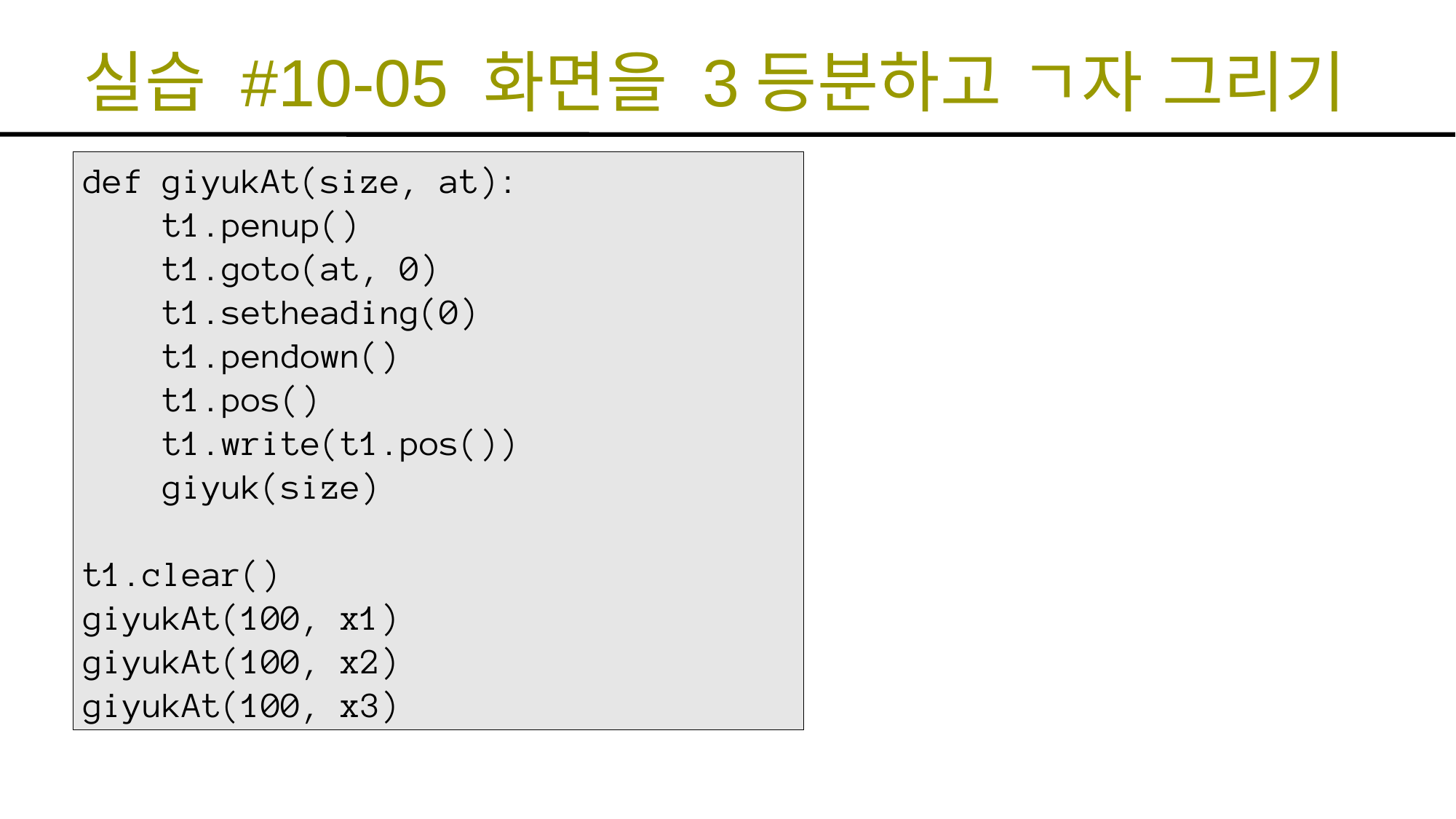

# 실습 #10-05 화면을 3등분하고 ㄱ자 그리기
def giyukAt(size, at):
    t1.penup()
    t1.goto(at, 0)
    t1.setheading(0)
    t1.pendown()
    t1.pos()
    t1.write(t1.pos())
    giyuk(size)

t1.clear()
giyukAt(100, x1)
giyukAt(100, x2)
giyukAt(100, x3)